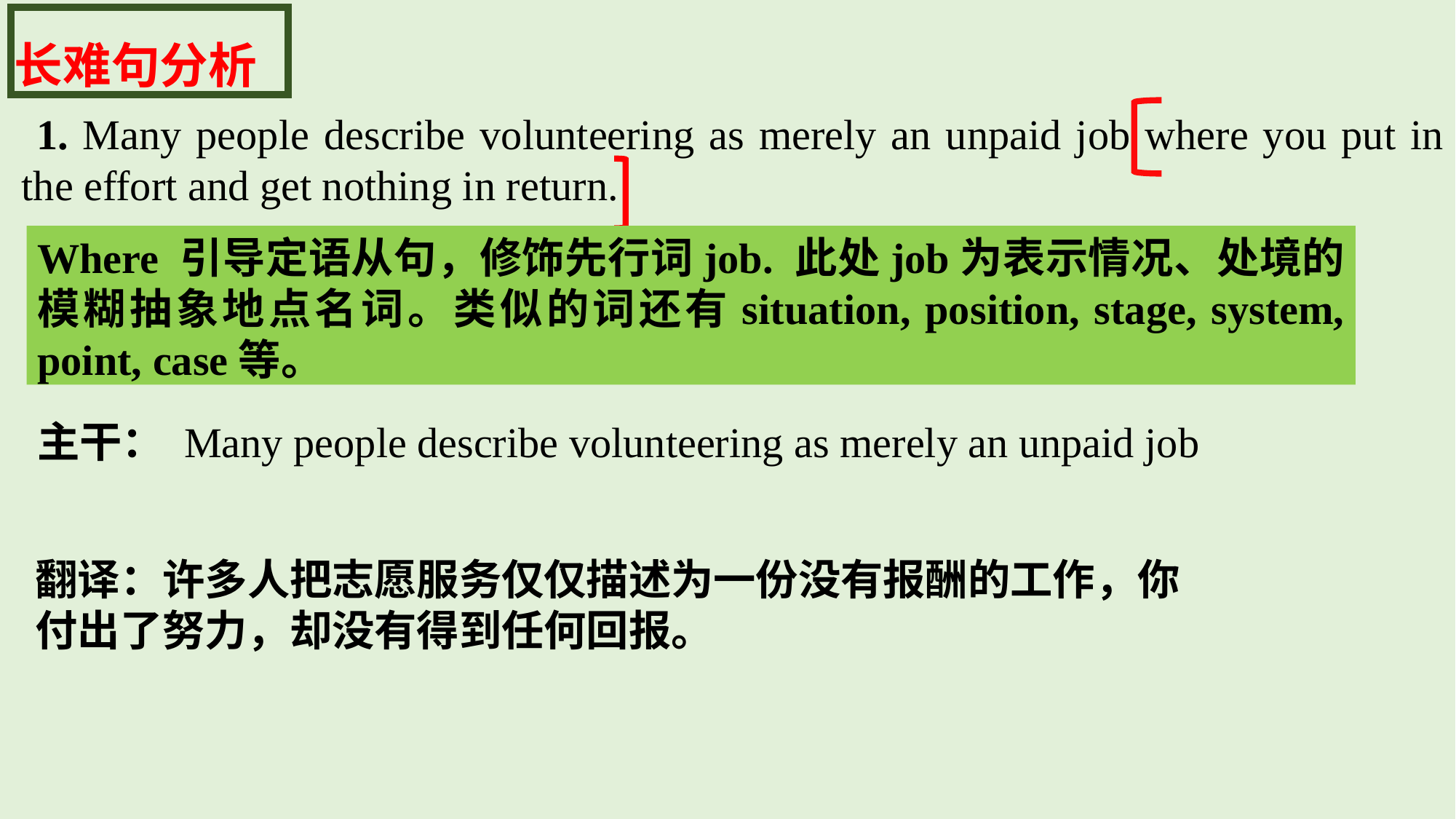

长难句分析

 1. Many people describe volunteering as merely an unpaid job where you put in the effort and get nothing in return.

Where 引导定语从句，修饰先行词job. 此处job为表示情况、处境的模糊抽象地点名词。类似的词还有situation, position, stage, system, point, case等。
主干： Many people describe volunteering as merely an unpaid job
翻译：许多人把志愿服务仅仅描述为一份没有报酬的工作，你付出了努力，却没有得到任何回报。